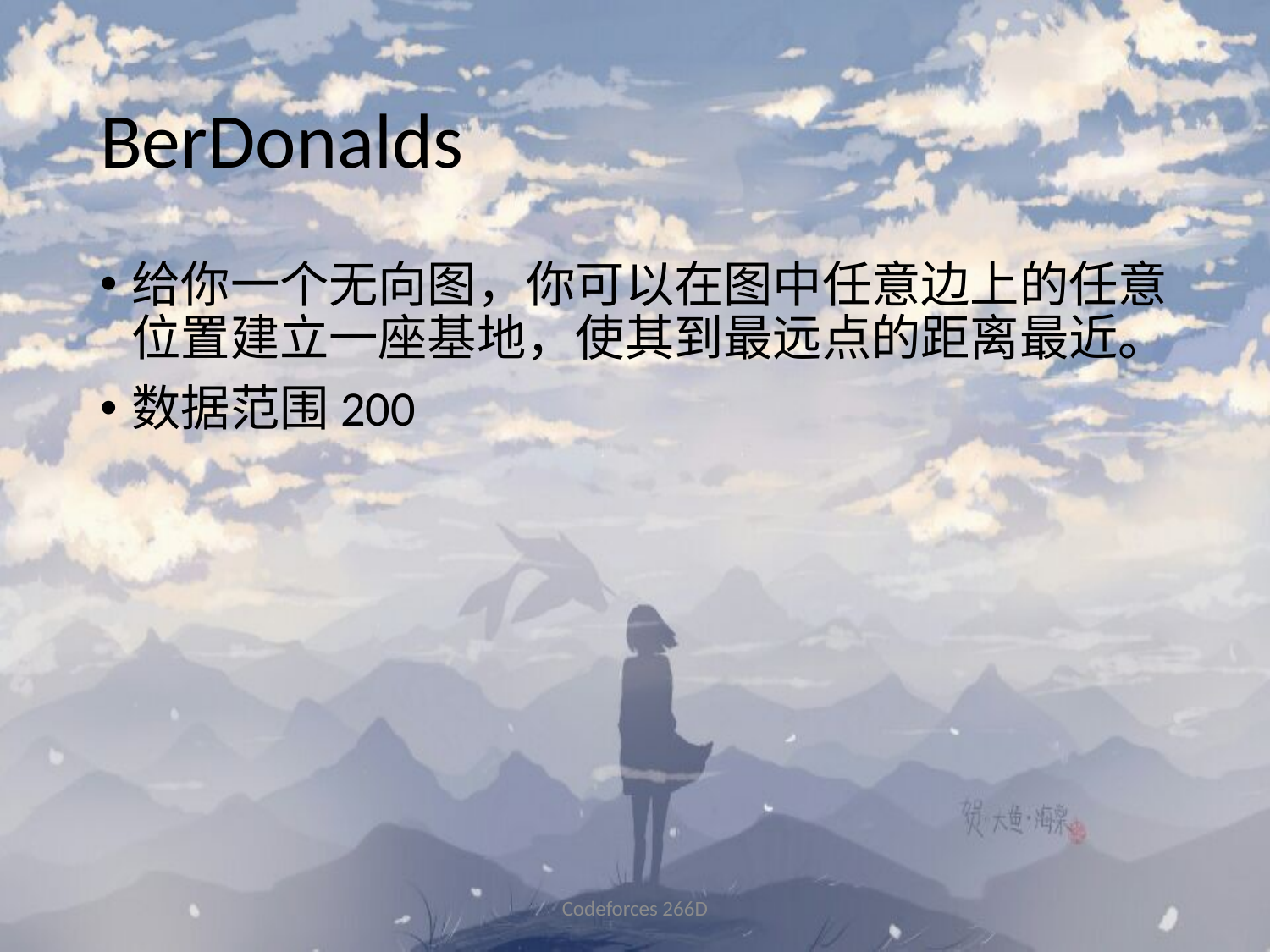

# BerDonalds
给你一个无向图，你可以在图中任意边上的任意位置建立一座基地，使其到最远点的距离最近。
数据范围200
Codeforces 266D